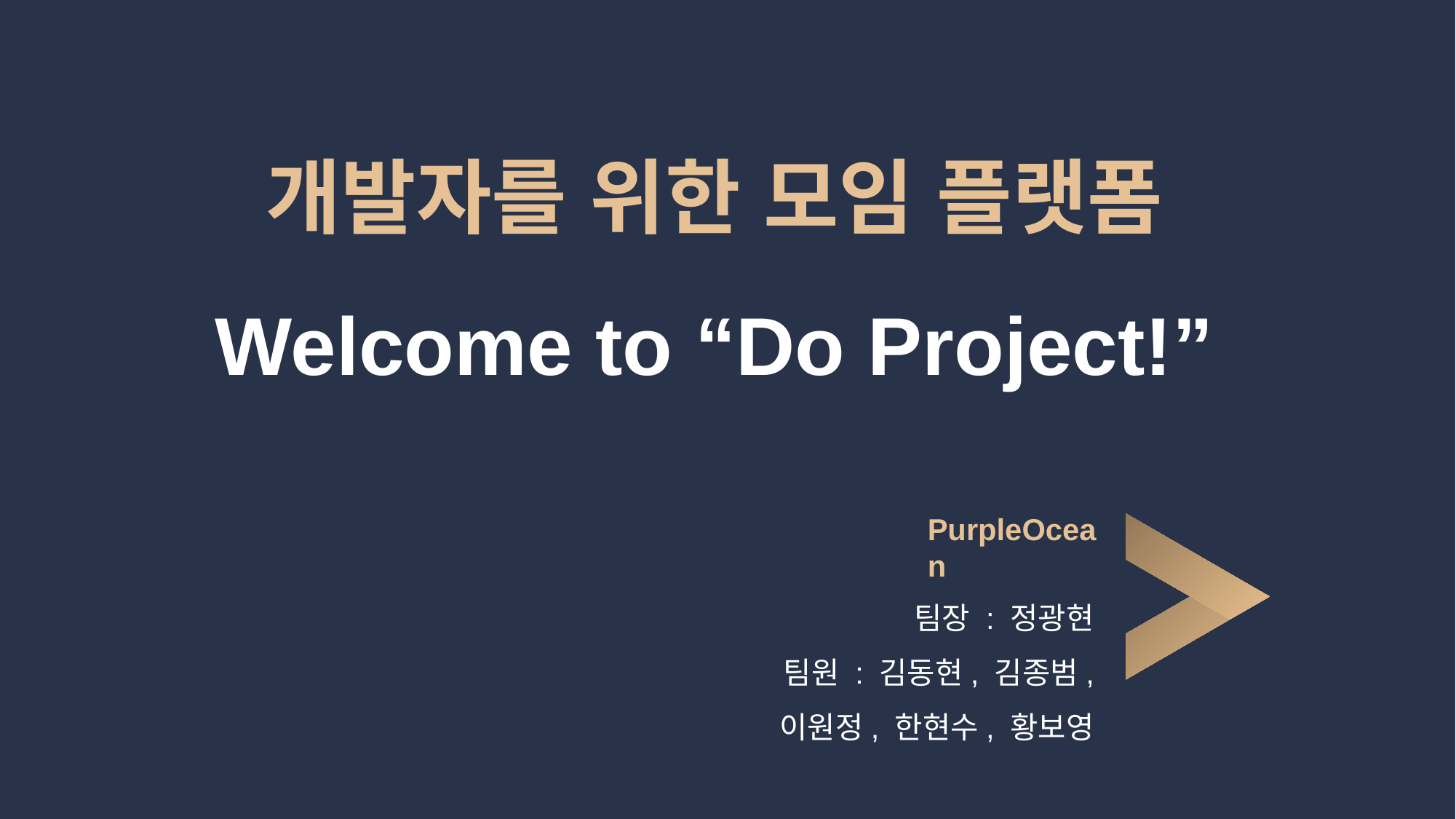

개발자를 위한 모임 플랫폼
Welcome to “Do Project!”
PurpleOcean

팀장 : 정광현
팀원 : 김동현, 김종범, 이원정, 한현수, 황보영